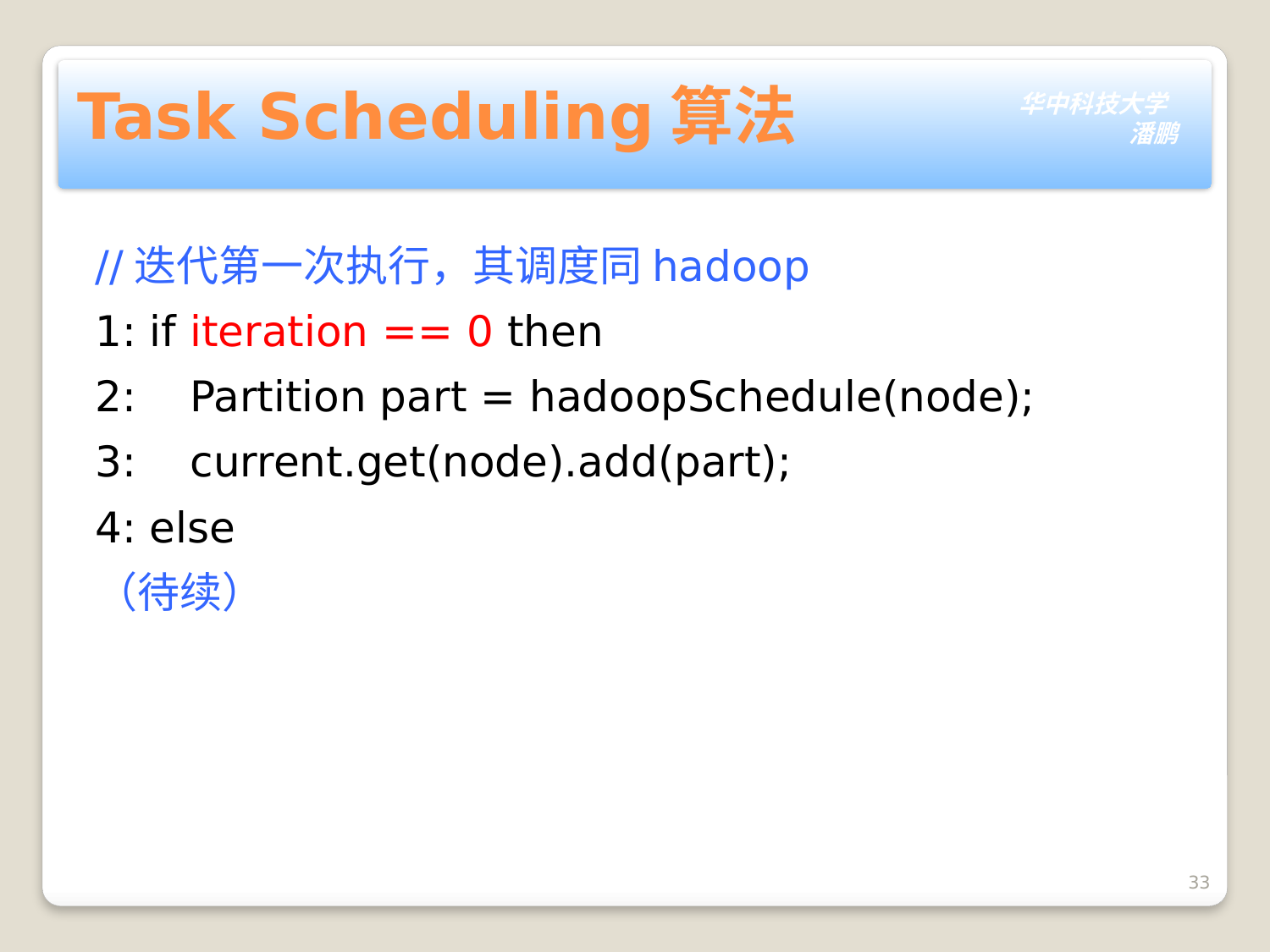

# Task Scheduling算法
//迭代第一次执行，其调度同hadoop
1: if iteration == 0 then
2:    Partition part = hadoopSchedule(node);
3:    current.get(node).add(part);
4: else
（待续）
33